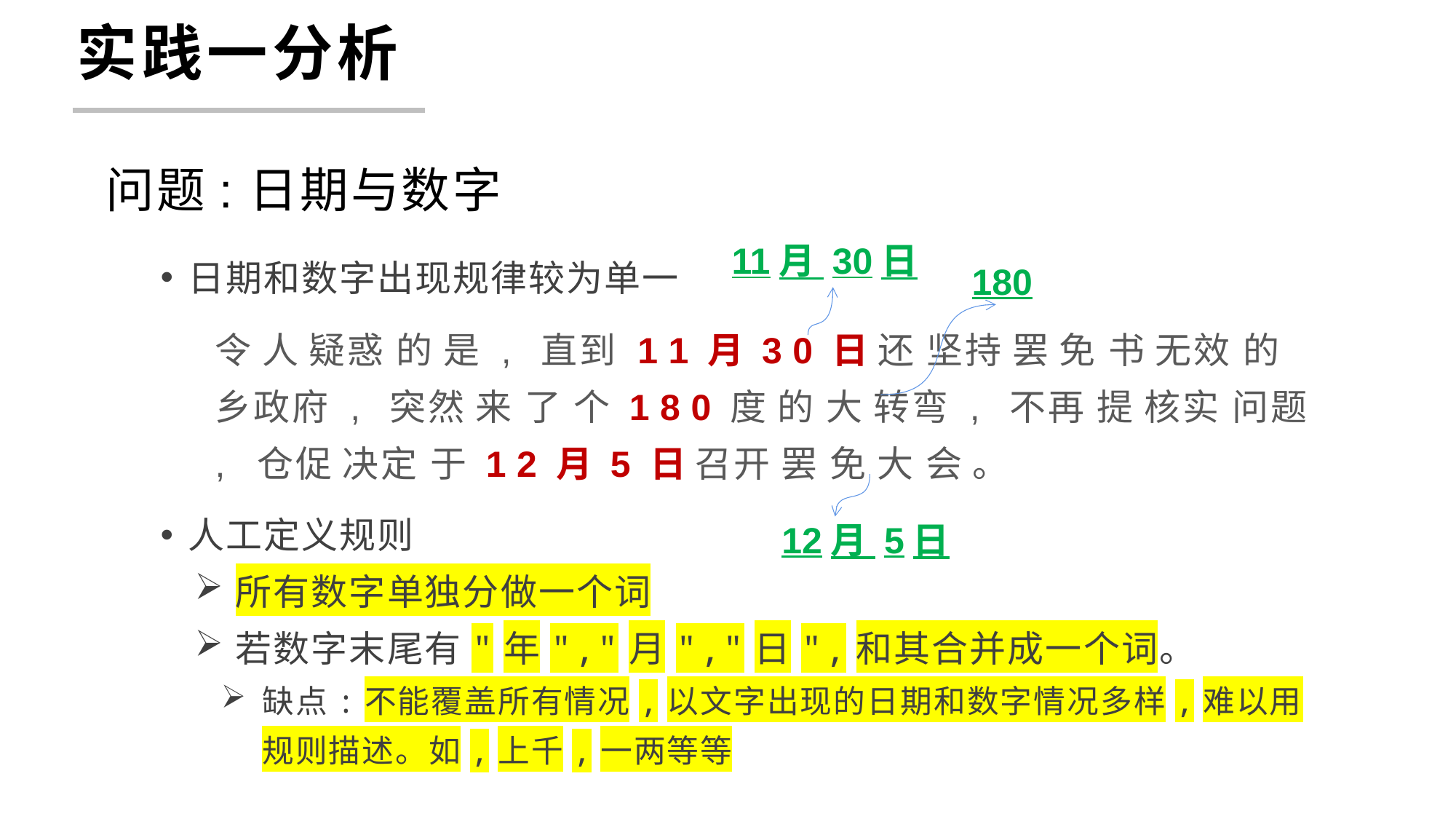

# 实践一分析
问题:日期与数字
日期和数字出现规律较为单一
令 人 疑惑 的 是 , 直到 1 1 月 3 0 日 还 坚持 罢 免 书 无效 的 乡政府 , 突然 来 了 个 1 8 0 度 的 大 转弯 , 不再 提 核实 问题 , 仓促 决定 于 1 2 月 5 日 召开 罢 免 大 会 。
人工定义规则
所有数字单独分做一个词
若数字末尾有"年","月","日",和其合并成一个词。
缺点:不能覆盖所有情况,以文字出现的日期和数字情况多样,难以用规则描述。如,上千,一两等等

11月 30日
180
12月 5日